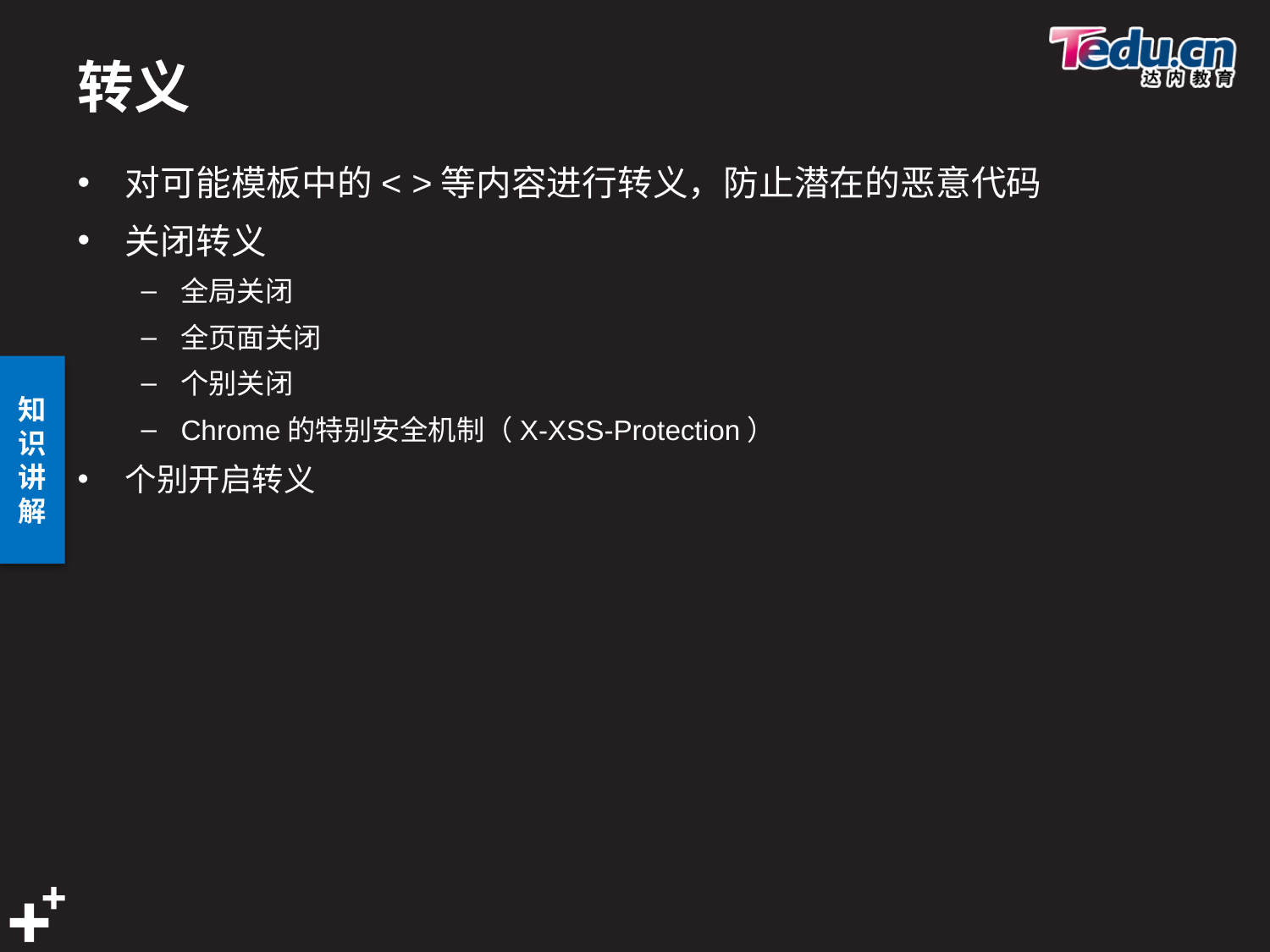

# 转义
对可能模板中的< >等内容进行转义，防止潜在的恶意代码
关闭转义
全局关闭
全页面关闭
个别关闭
Chrome的特别安全机制（X-XSS-Protection）
个别开启转义